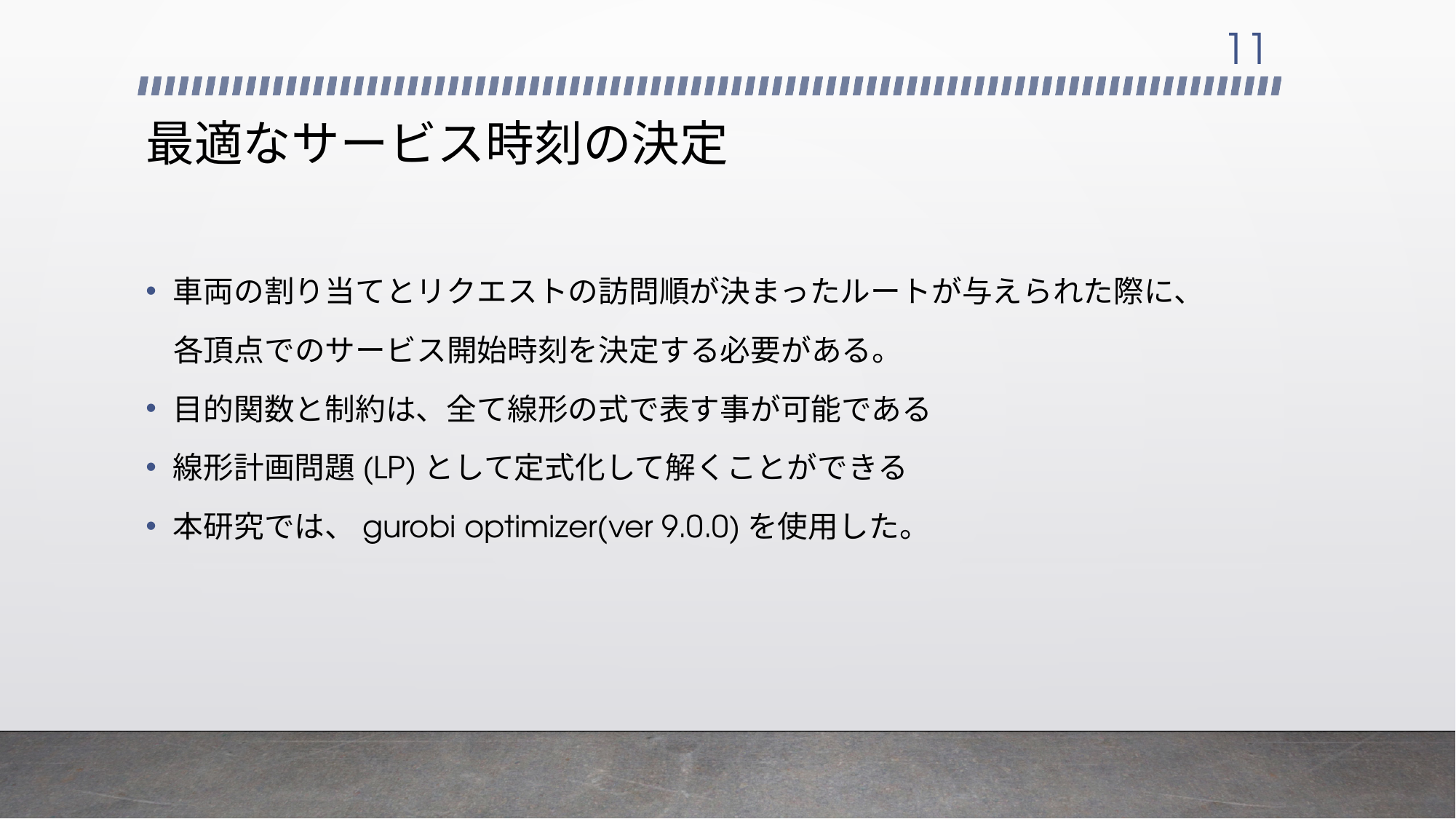

11
# 最適なサービス時刻の決定
車両の割り当てとリクエストの訪問順が決まったルートが与えられた際に、
   各頂点でのサービス開始時刻を決定する必要がある。
目的関数と制約は、全て線形の式で表す事が可能である
線形計画問題(LP)として定式化して解くことができる
本研究では、gurobi optimizer(ver 9.0.0)を使用した。